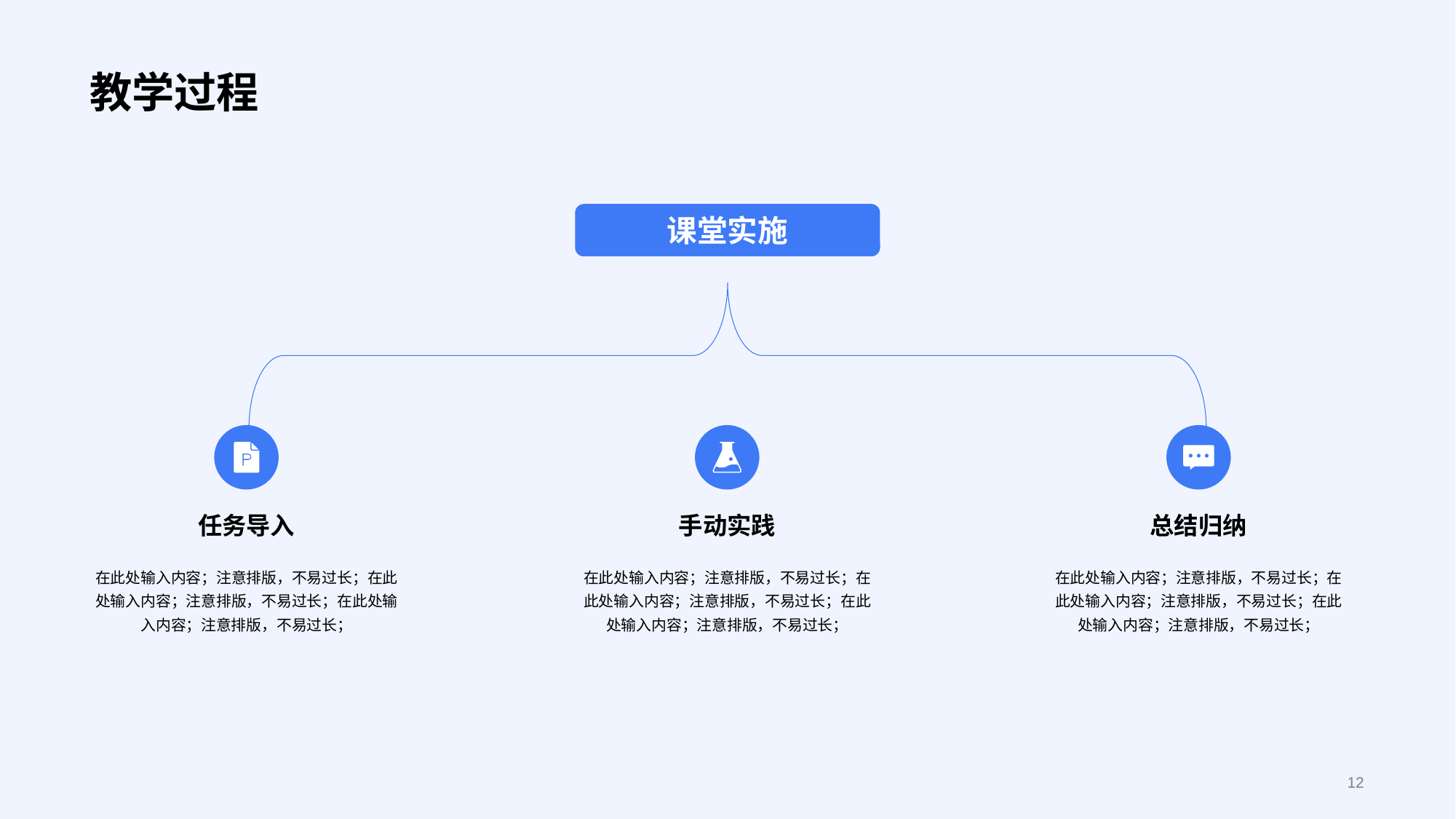

# 教学过程

课堂实施

任务导入
手动实践
总结归纳
在此处输入内容；注意排版，不易过长；在此处输入内容；注意排版，不易过长；在此处输入内容；注意排版，不易过长；
在此处输入内容；注意排版，不易过长；在此处输入内容；注意排版，不易过长；在此处输入内容；注意排版，不易过长；
在此处输入内容；注意排版，不易过长；在此处输入内容；注意排版，不易过长；在此处输入内容；注意排版，不易过长；
12